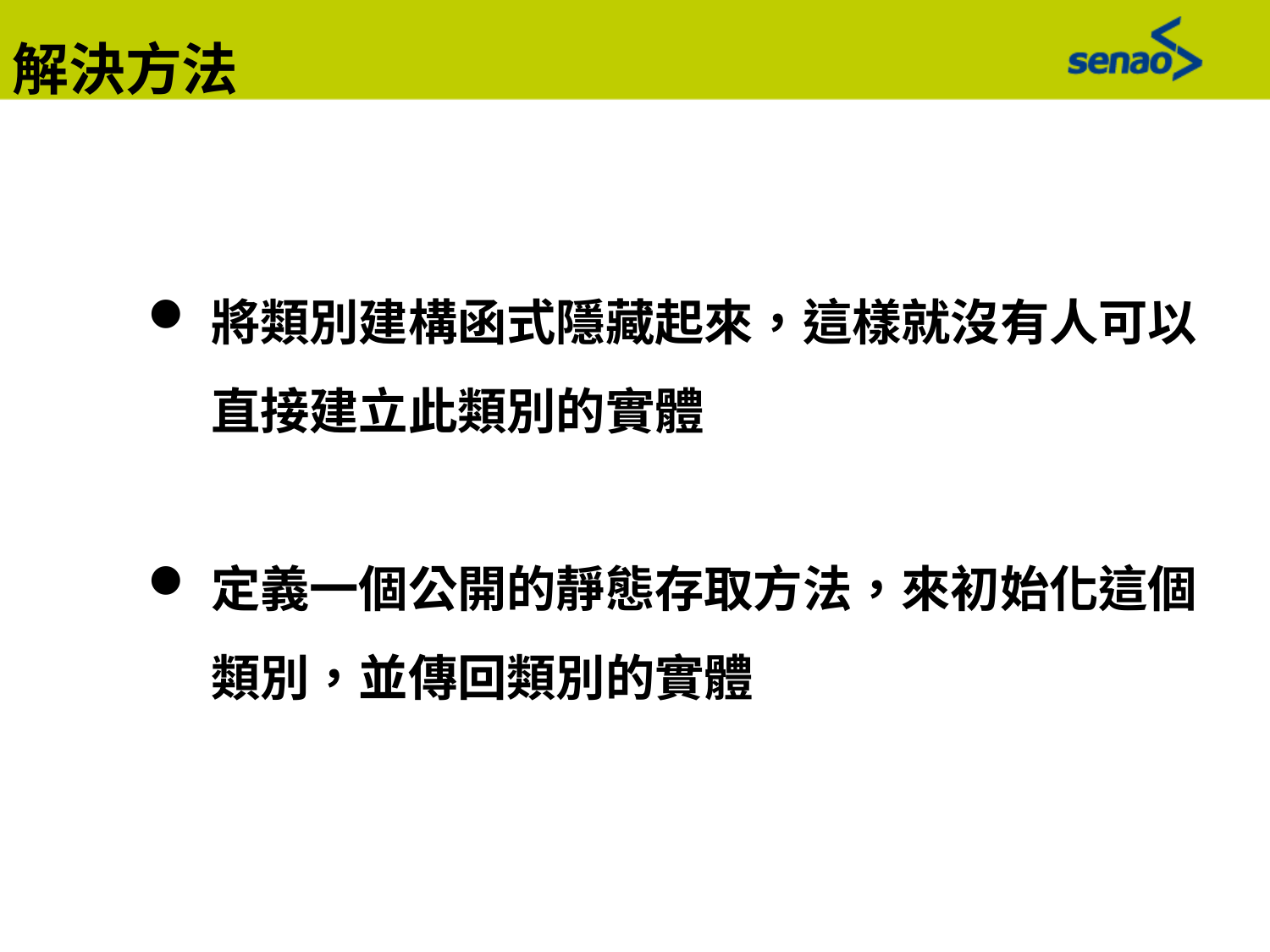

解決方法
將類別建構函式隱藏起來，這樣就沒有人可以直接建立此類別的實體

定義一個公開的靜態存取方法，來初始化這個類別，並傳回類別的實體